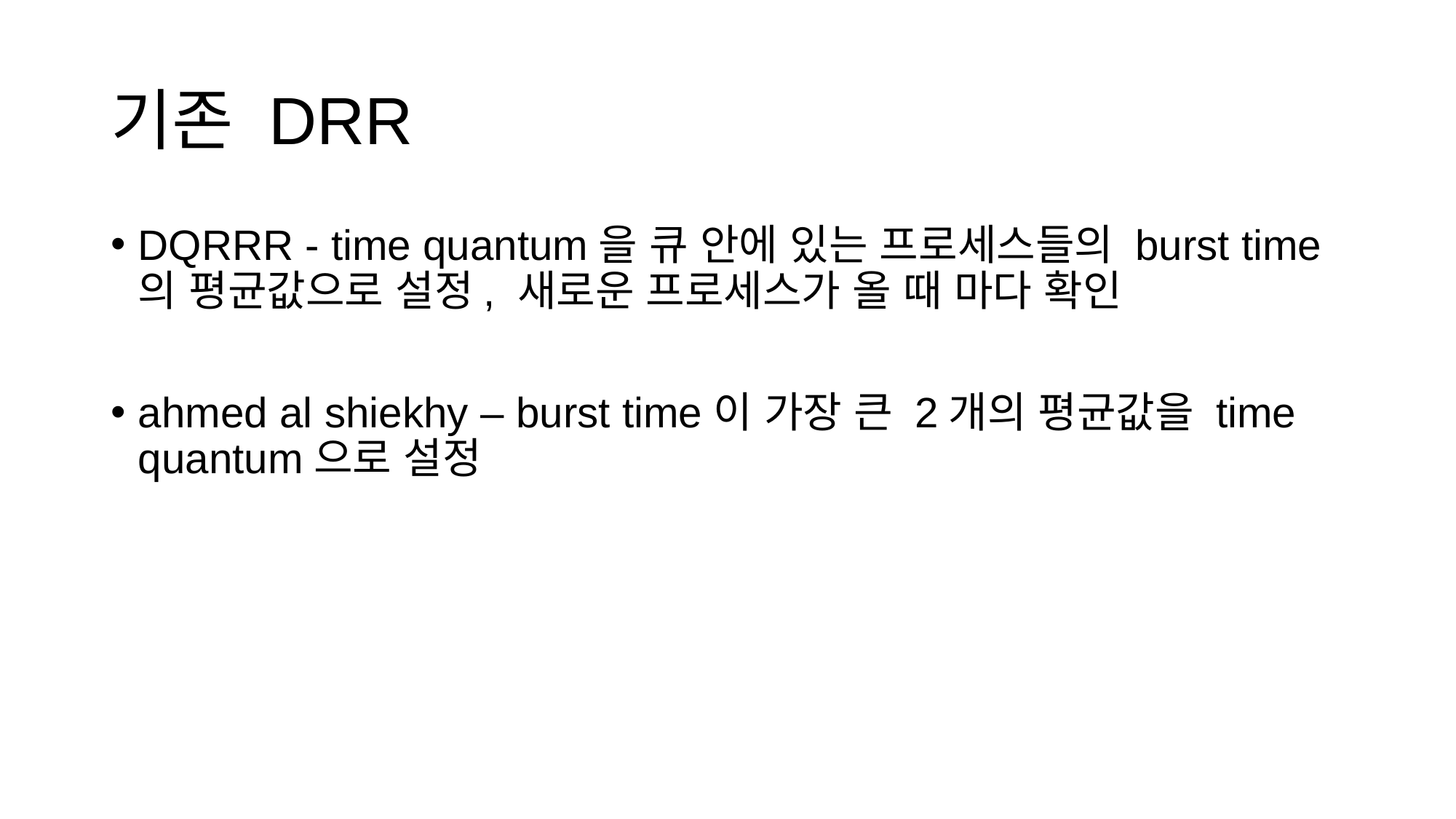

# 기존 DRR
DQRRR - time quantum을 큐 안에 있는 프로세스들의 burst time의 평균값으로 설정, 새로운 프로세스가 올 때 마다 확인

ahmed al shiekhy – burst time이 가장 큰 2개의 평균값을 time quantum으로 설정